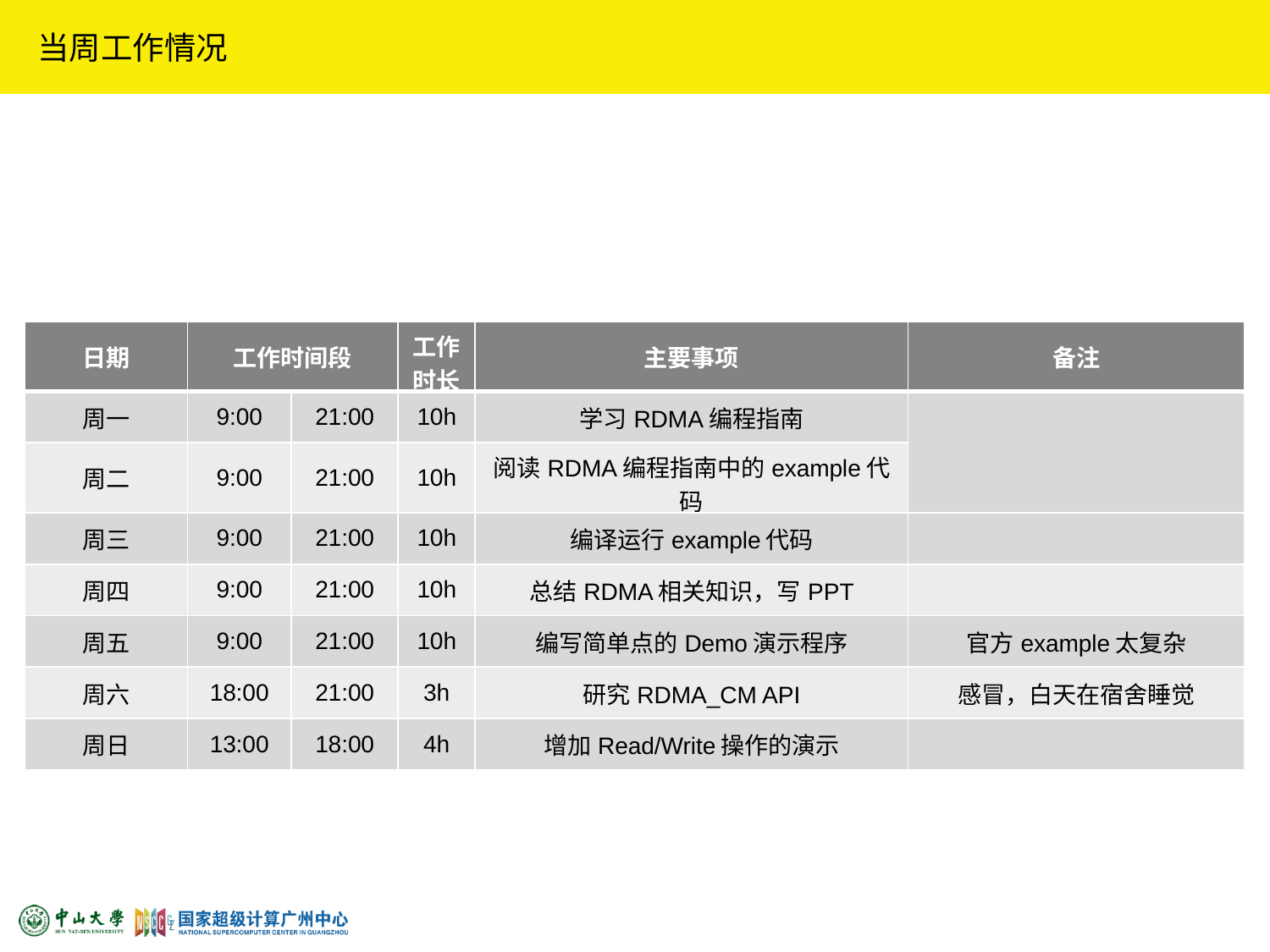

当周工作情况
| 日期 | 工作时间段 |  | 工作时长 | 主要事项 | 备注 |
| --- | --- | --- | --- | --- | --- |
| 周一 | 9:00 | 21:00 | 10h | 学习RDMA编程指南 |  |
| 周二 | 9:00 | 21:00 | 10h | 阅读RDMA编程指南中的example代码 |  |
| 周三 | 9:00 | 21:00 | 10h | 编译运行example代码 |  |
| 周四 | 9:00 | 21:00 | 10h | 总结RDMA相关知识，写PPT |  |
| 周五 | 9:00 | 21:00 | 10h | 编写简单点的Demo演示程序 | 官方example太复杂 |
| 周六 | 18:00 | 21:00 | 3h | 研究RDMA\_CM API | 感冒，白天在宿舍睡觉 |
| 周日 | 13:00 | 18:00 | 4h | 增加Read/Write操作的演示 |  |